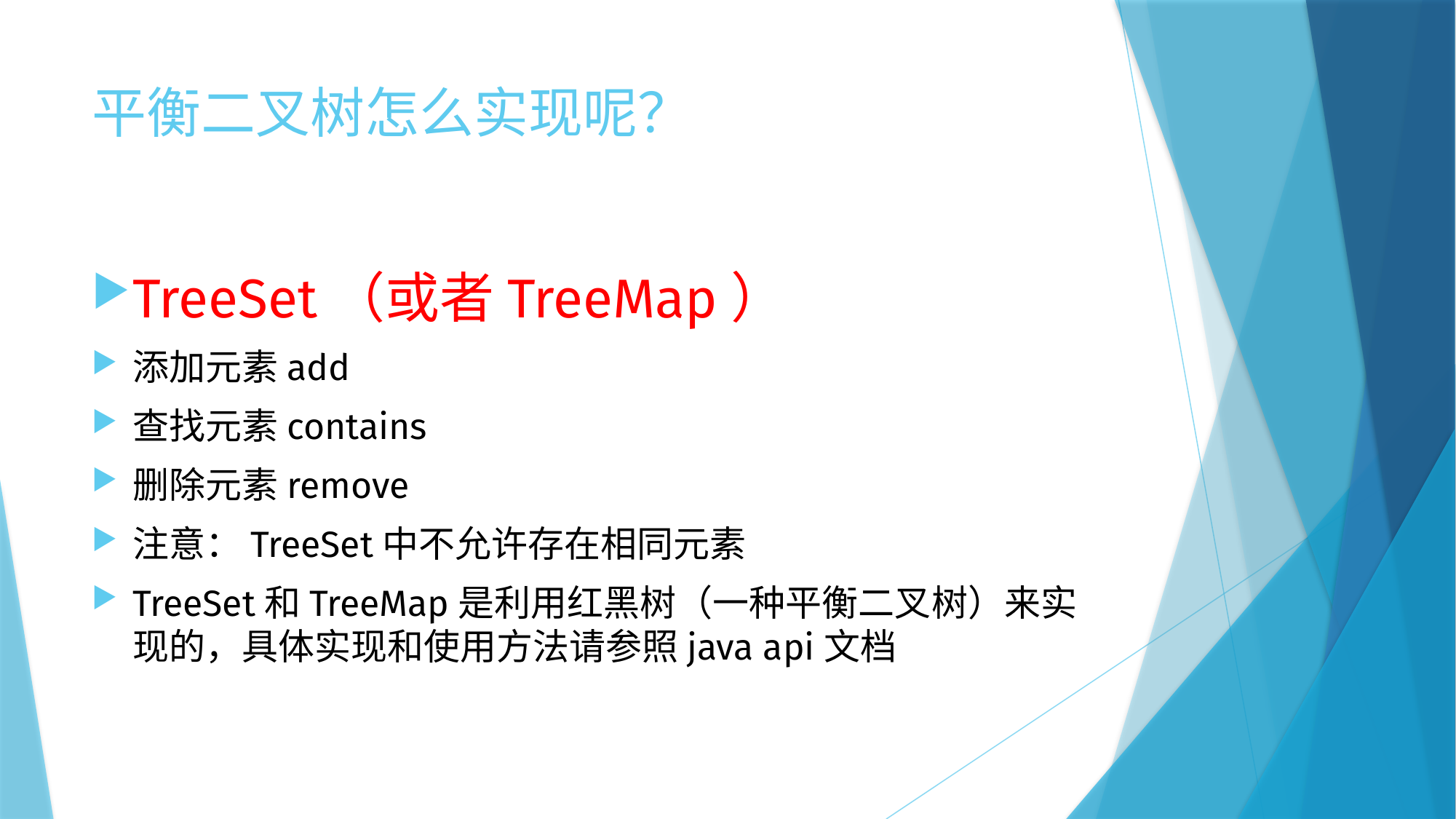

# 平衡二叉树怎么实现呢？
TreeSet（或者TreeMap）
添加元素add
查找元素contains
删除元素remove
注意：TreeSet中不允许存在相同元素
TreeSet和TreeMap是利用红黑树（一种平衡二叉树）来实现的，具体实现和使用方法请参照java api文档